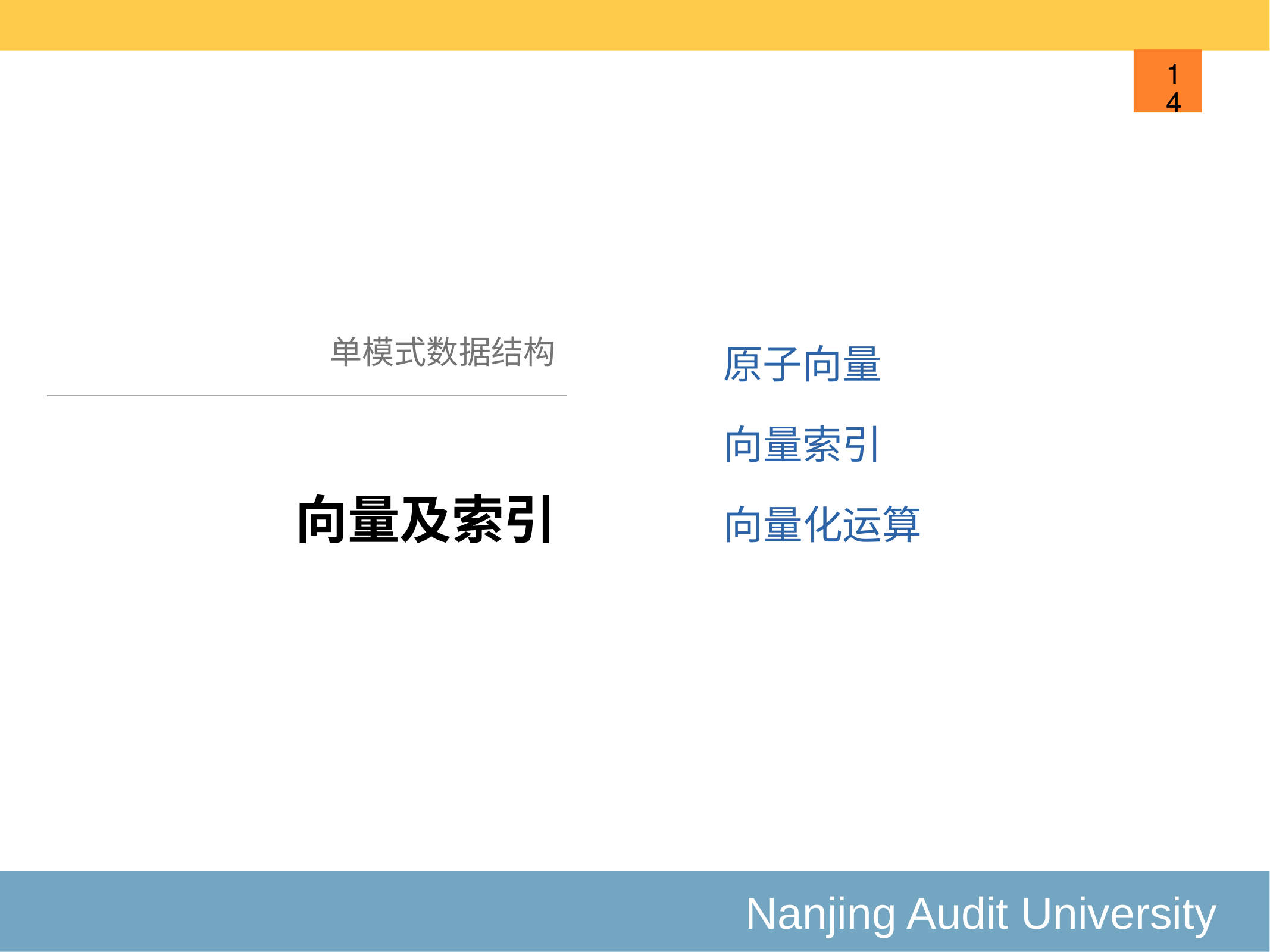

14
单模式数据结构
原子向量
向量索引
# 向量及索引
向量化运算